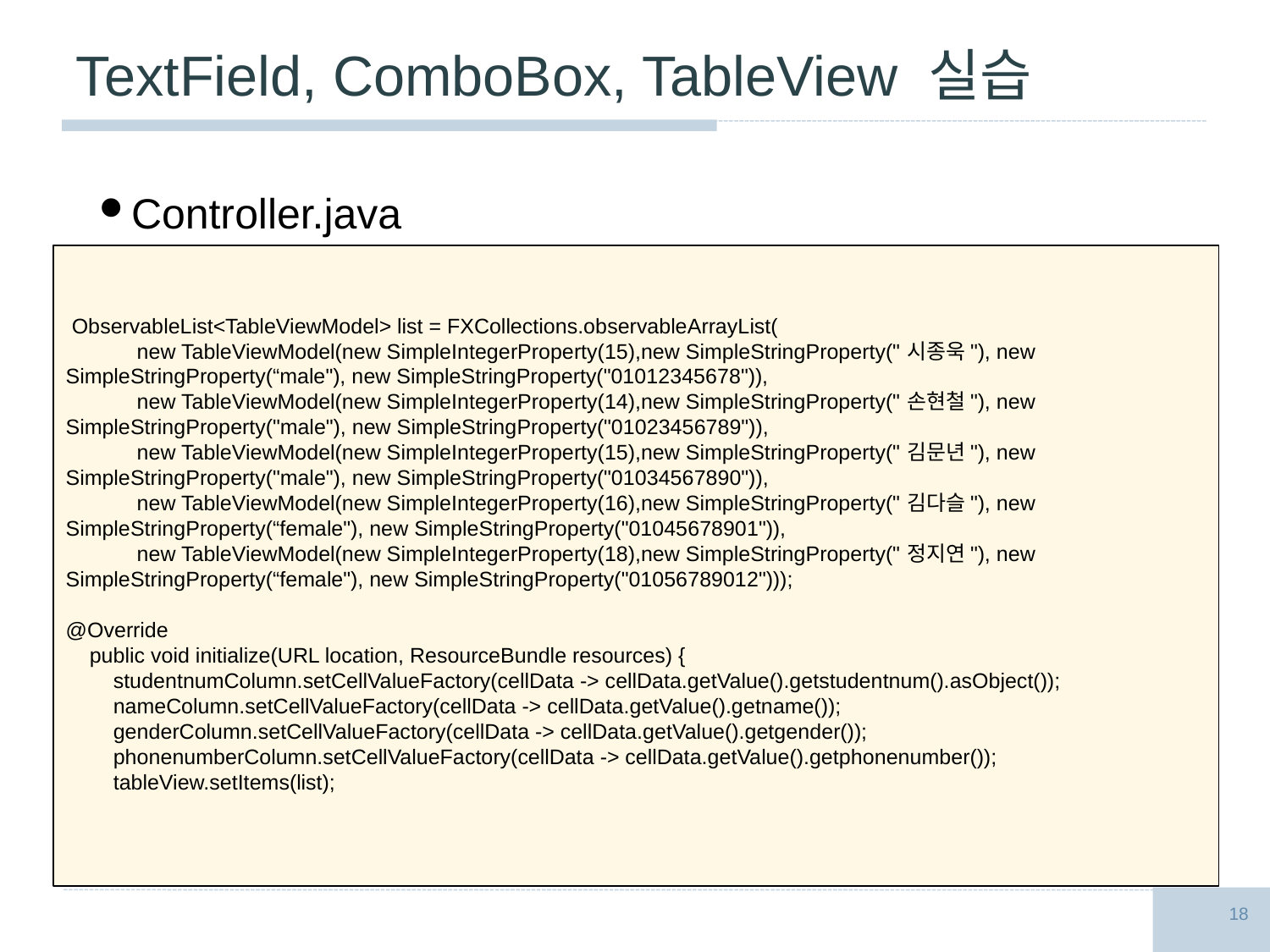

# TextField, ComboBox, TableView 실습
Controller.java
 ObservableList<TableViewModel> list = FXCollections.observableArrayList(
            new TableViewModel(new SimpleIntegerProperty(15),new SimpleStringProperty("시종욱"), new SimpleStringProperty(“male"), new SimpleStringProperty("01012345678")),
            new TableViewModel(new SimpleIntegerProperty(14),new SimpleStringProperty("손현철"), new SimpleStringProperty("male"), new SimpleStringProperty("01023456789")),
            new TableViewModel(new SimpleIntegerProperty(15),new SimpleStringProperty("김문년"), new SimpleStringProperty("male"), new SimpleStringProperty("01034567890")),
            new TableViewModel(new SimpleIntegerProperty(16),new SimpleStringProperty("김다슬"), new SimpleStringProperty(“female"), new SimpleStringProperty("01045678901")),
            new TableViewModel(new SimpleIntegerProperty(18),new SimpleStringProperty("정지연"), new SimpleStringProperty(“female"), new SimpleStringProperty("01056789012")));

@Override
    public void initialize(URL location, ResourceBundle resources) {
        studentnumColumn.setCellValueFactory(cellData -> cellData.getValue().getstudentnum().asObject());
        nameColumn.setCellValueFactory(cellData -> cellData.getValue().getname());
        genderColumn.setCellValueFactory(cellData -> cellData.getValue().getgender());
        phonenumberColumn.setCellValueFactory(cellData -> cellData.getValue().getphonenumber());
        tableView.setItems(list);